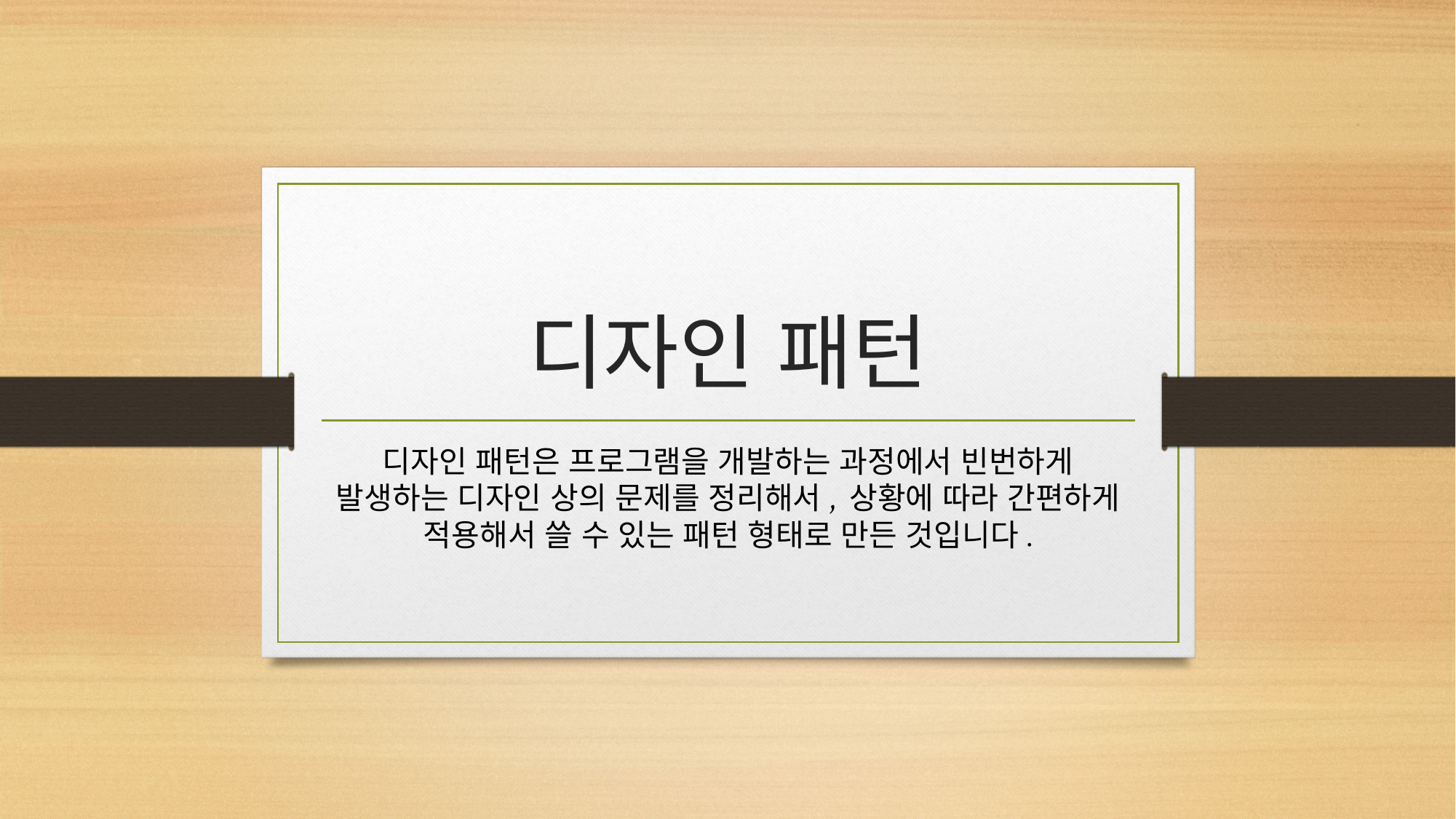

# 디자인 패턴
디자인 패턴은 프로그램을 개발하는 과정에서 빈번하게 발생하는 디자인 상의 문제를 정리해서, 상황에 따라 간편하게 적용해서 쓸 수 있는 패턴 형태로 만든 것입니다.